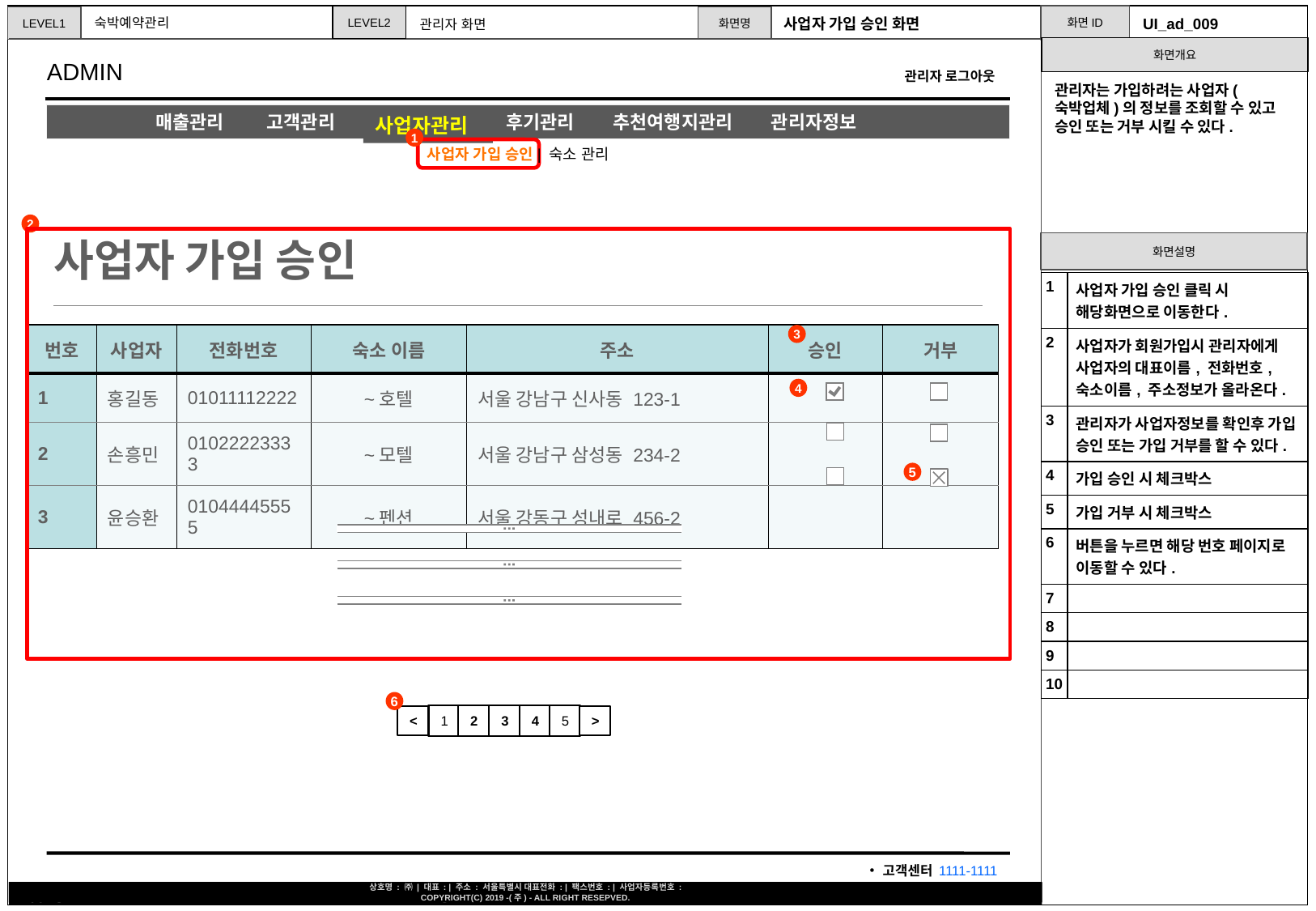

사업자 가입 승인 화면
UI_ad_009
숙박예약관리
관리자 화면
관리자는 가입하려는 사업자(숙박업체)의 정보를 조회할 수 있고 승인 또는 거부 시킬 수 있다.
사업자관리
1
사업자 가입 승인| 숙소 관리

2

사업자 가입 승인
| 1 | 사업자 가입 승인 클릭 시 해당화면으로 이동한다. |
| --- | --- |
| 2 | 사업자가 회원가입시 관리자에게 사업자의 대표이름, 전화번호, 숙소이름, 주소정보가 올라온다. |
| 3 | 관리자가 사업자정보를 확인후 가입 승인 또는 가입 거부를 할 수 있다. |
| 4 | 가입 승인 시 체크박스 |
| 5 | 가입 거부 시 체크박스 |
| 6 | 버튼을 누르면 해당 번호 페이지로 이동할 수 있다. |
| 7 |  |
| 8 |  |
| 9 |  |
| 10 |  |
| 번호 | 사업자 | 전화번호 | 숙소 이름 | 주소 | 승인 | 거부 |
| --- | --- | --- | --- | --- | --- | --- |
| 1 | 홍길동 | 01011112222 | ~호텔 | 서울 강남구 신사동 123-1 |  |  |
| 2 | 손흥민 | 01022223333 | ~모텔 | 서울 강남구 삼성동 234-2 |  |  |
| 3 | 윤승환 | 01044445555 | ~펜션 | 서울 강동구 성내로 456-2 |  |  |
3
4

5

6
1
2
3
4
5
<
>